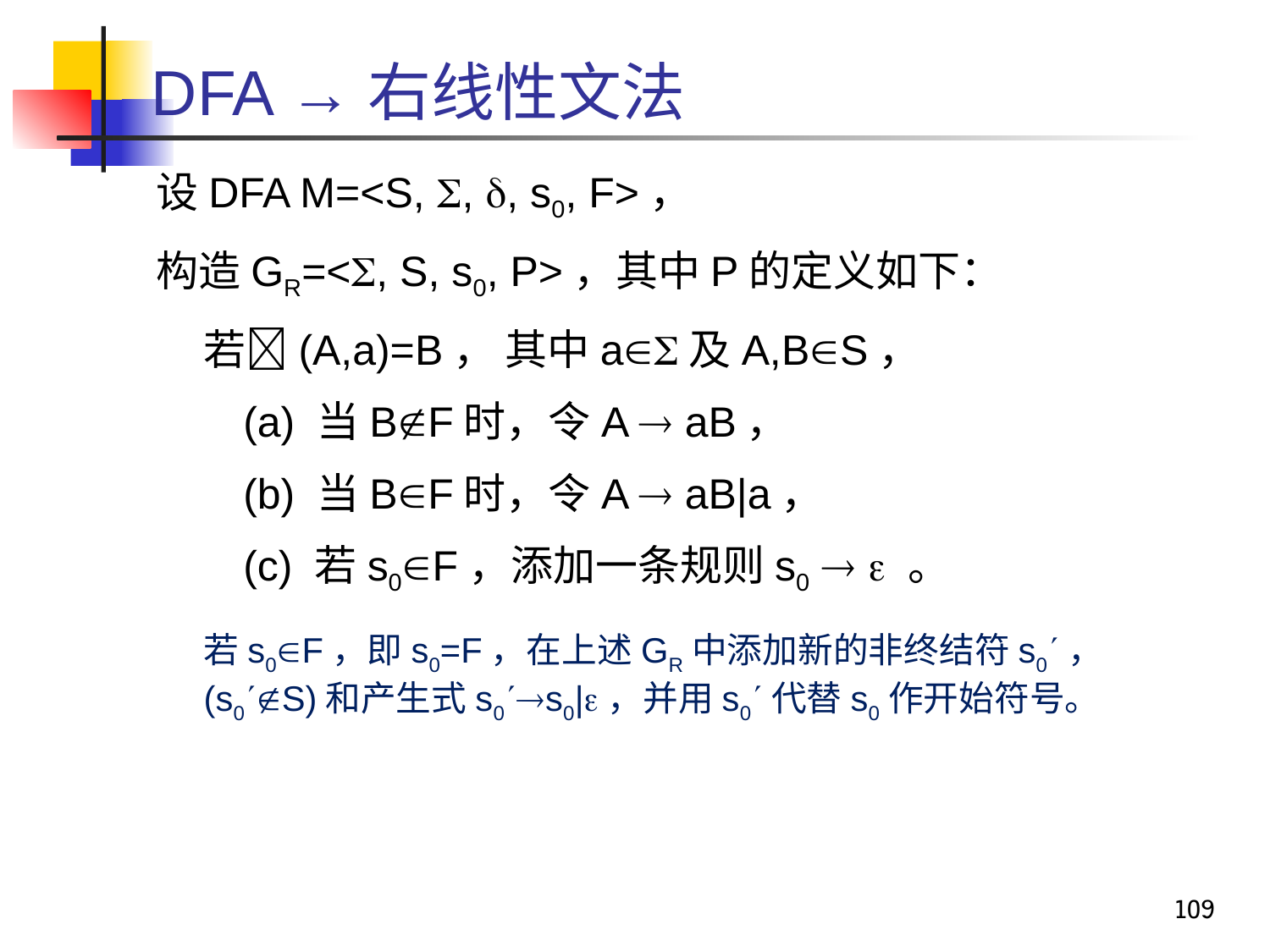

# DFA →右线性文法
设DFA M=<S, Σ, δ, s0, F>，
构造GR=<Σ, S, s0, P>，其中P的定义如下：
	若δ(A,a)=B， 其中a∈Σ及A,B∈S，
  (a) 当B∉F时，令A → aB，
  (b) 当B∈F时，令A → aB|a，
  (c) 若s0∈F，添加一条规则s0 → ε 。
	若s0∈F，即s0=F，在上述GR中添加新的非终结符s0′，(s0′∉S)和产生式s0′→s0|ε，并用s0′代替s0作开始符号。

109